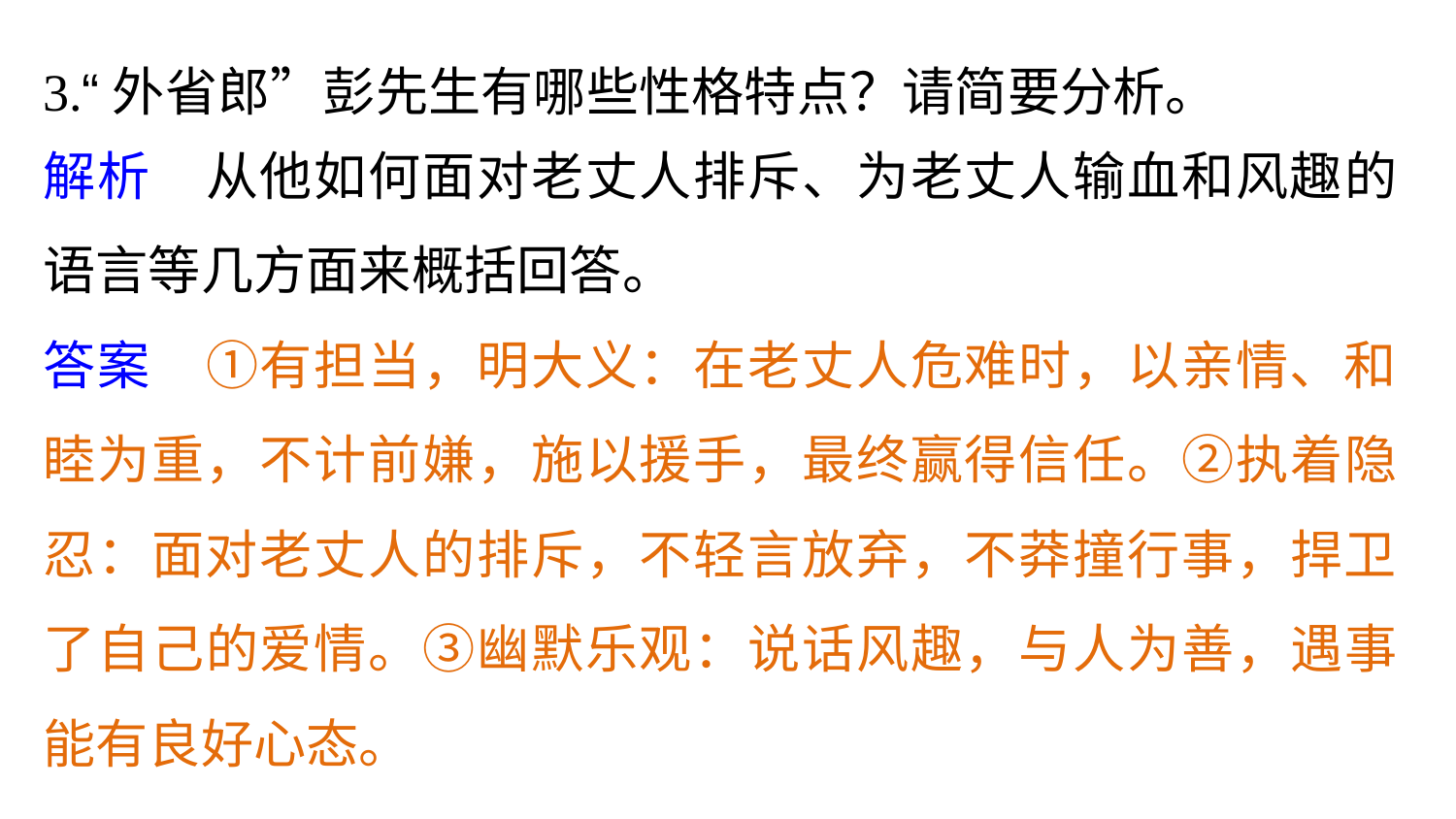

3.“外省郎”彭先生有哪些性格特点？请简要分析。
解析　从他如何面对老丈人排斥、为老丈人输血和风趣的语言等几方面来概括回答。
答案　①有担当，明大义：在老丈人危难时，以亲情、和睦为重，不计前嫌，施以援手，最终赢得信任。②执着隐忍：面对老丈人的排斥，不轻言放弃，不莽撞行事，捍卫了自己的爱情。③幽默乐观：说话风趣，与人为善，遇事能有良好心态。